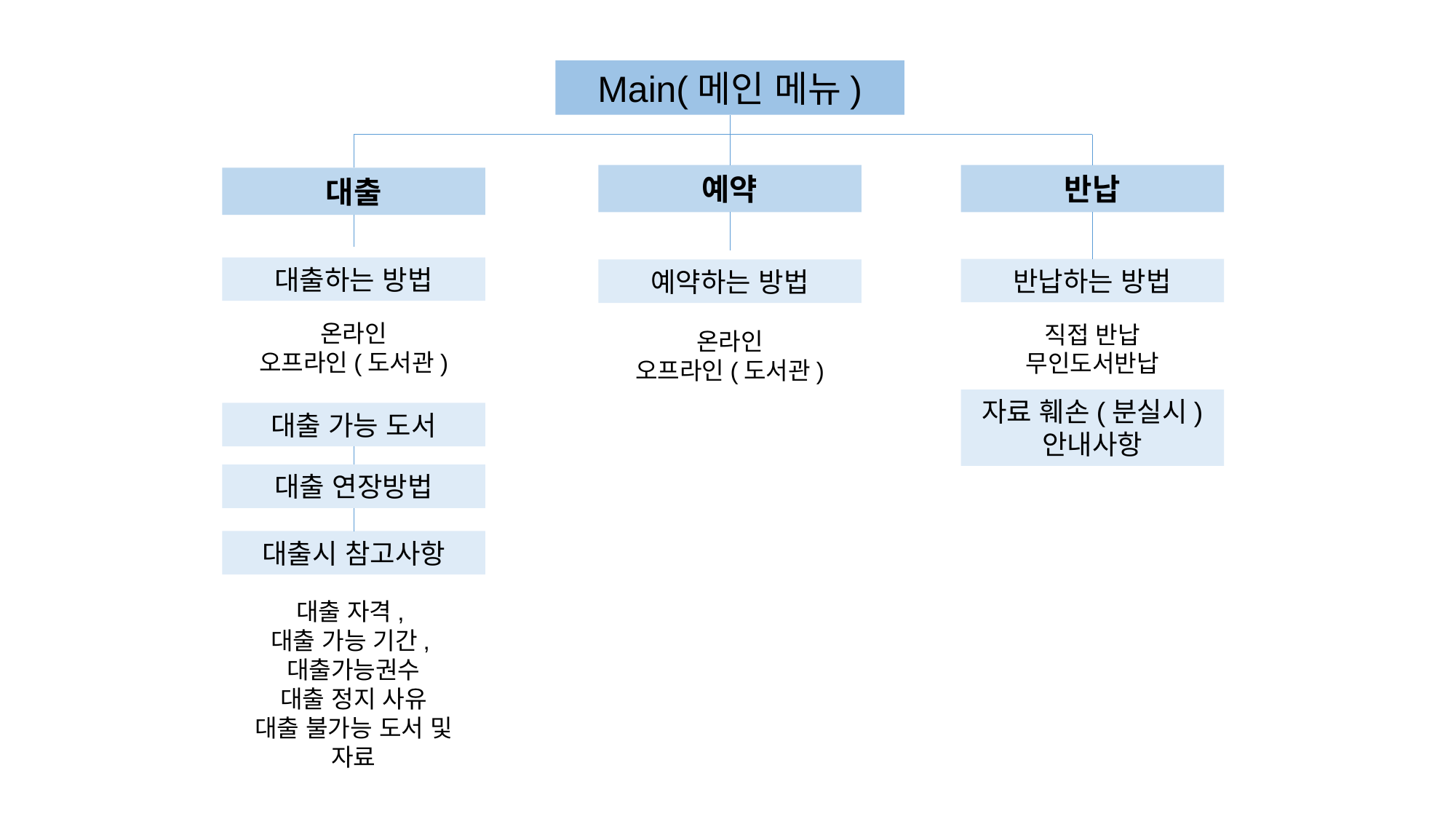

Main(메인 메뉴)
예약
반납
대출
대출하는 방법
반납하는 방법
예약하는 방법
온라인
오프라인(도서관)
직접 반납
무인도서반납
온라인
오프라인(도서관)
자료 훼손(분실시)
안내사항
대출 가능 도서
대출 연장방법
대출시 참고사항
대출 자격,
대출 가능 기간,
대출가능권수
대출 정지 사유
대출 불가능 도서 및 자료